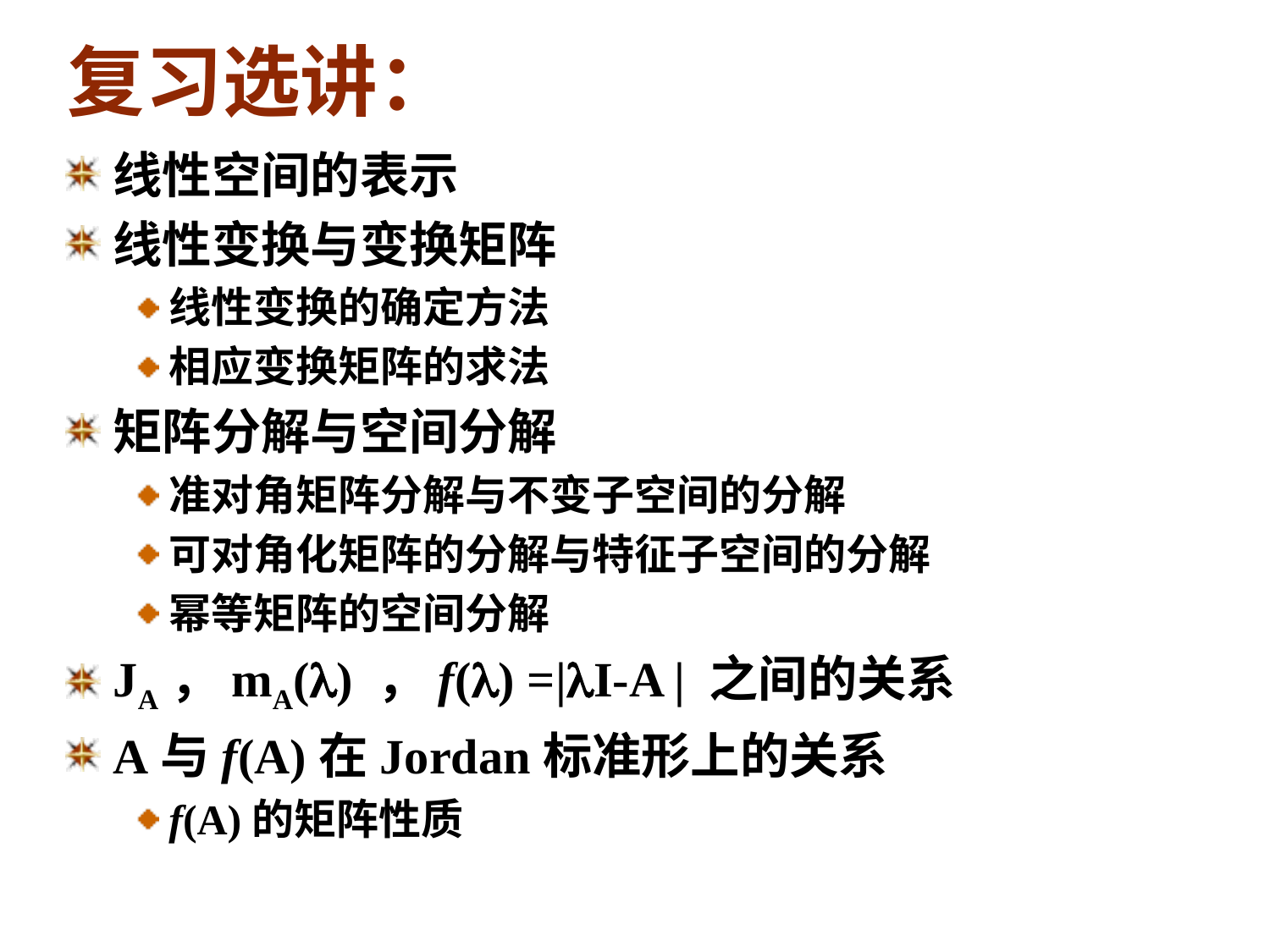

# 复习选讲：
线性空间的表示
线性变换与变换矩阵
线性变换的确定方法
相应变换矩阵的求法
矩阵分解与空间分解
准对角矩阵分解与不变子空间的分解
可对角化矩阵的分解与特征子空间的分解
幂等矩阵的空间分解
JA，mA(λ) ，f(λ) =|λI-A | 之间的关系
A与f(A)在Jordan标准形上的关系
f(A)的矩阵性质